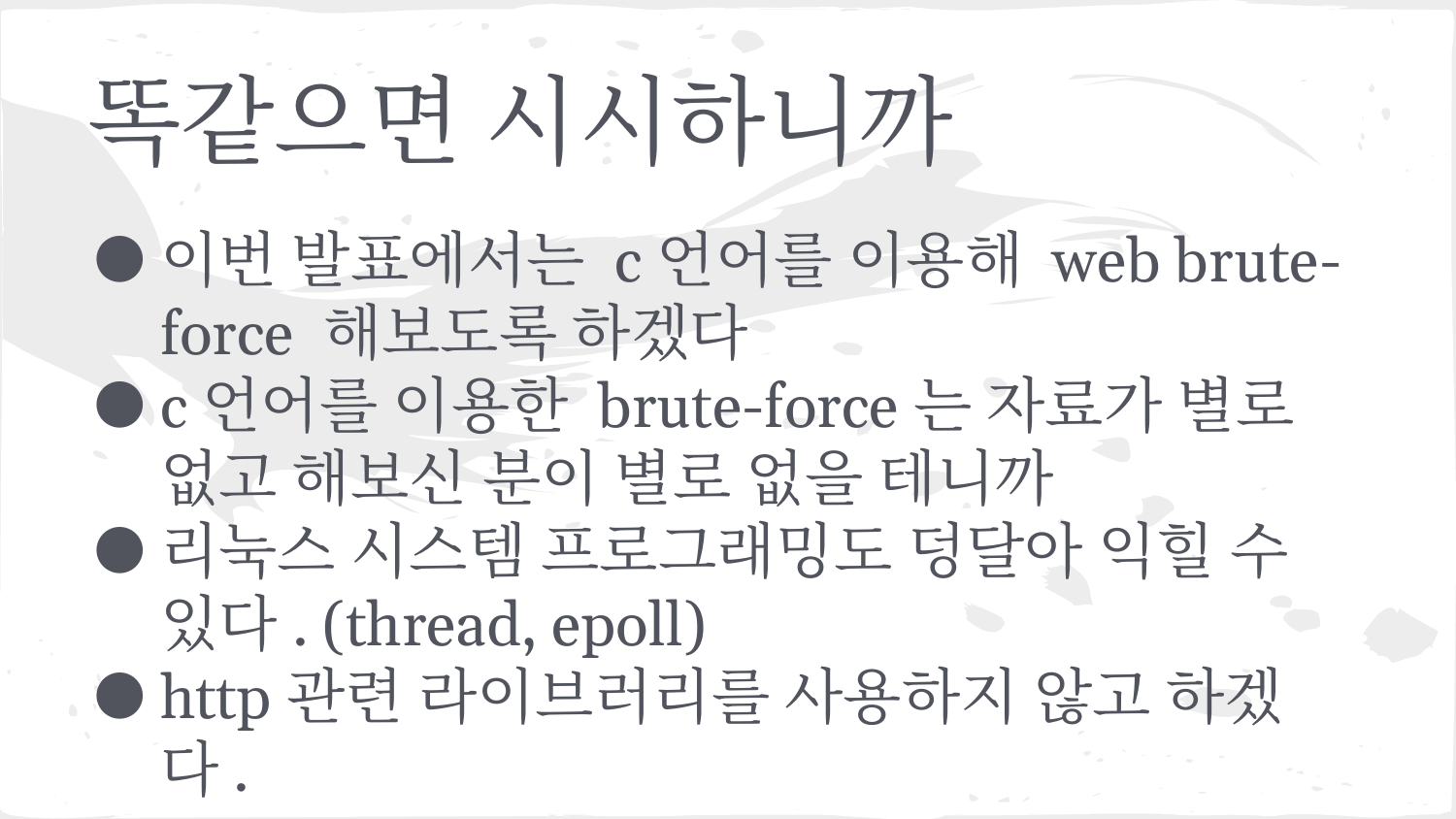

# 똑같으면 시시하니까
이번 발표에서는 c언어를 이용해 web brute-force 해보도록 하겠다
c언어를 이용한 brute-force는 자료가 별로 없고 해보신 분이 별로 없을 테니까
리눅스 시스템 프로그래밍도 덩달아 익힐 수 있다. (thread, epoll)
http관련 라이브러리를 사용하지 않고 하겠다.